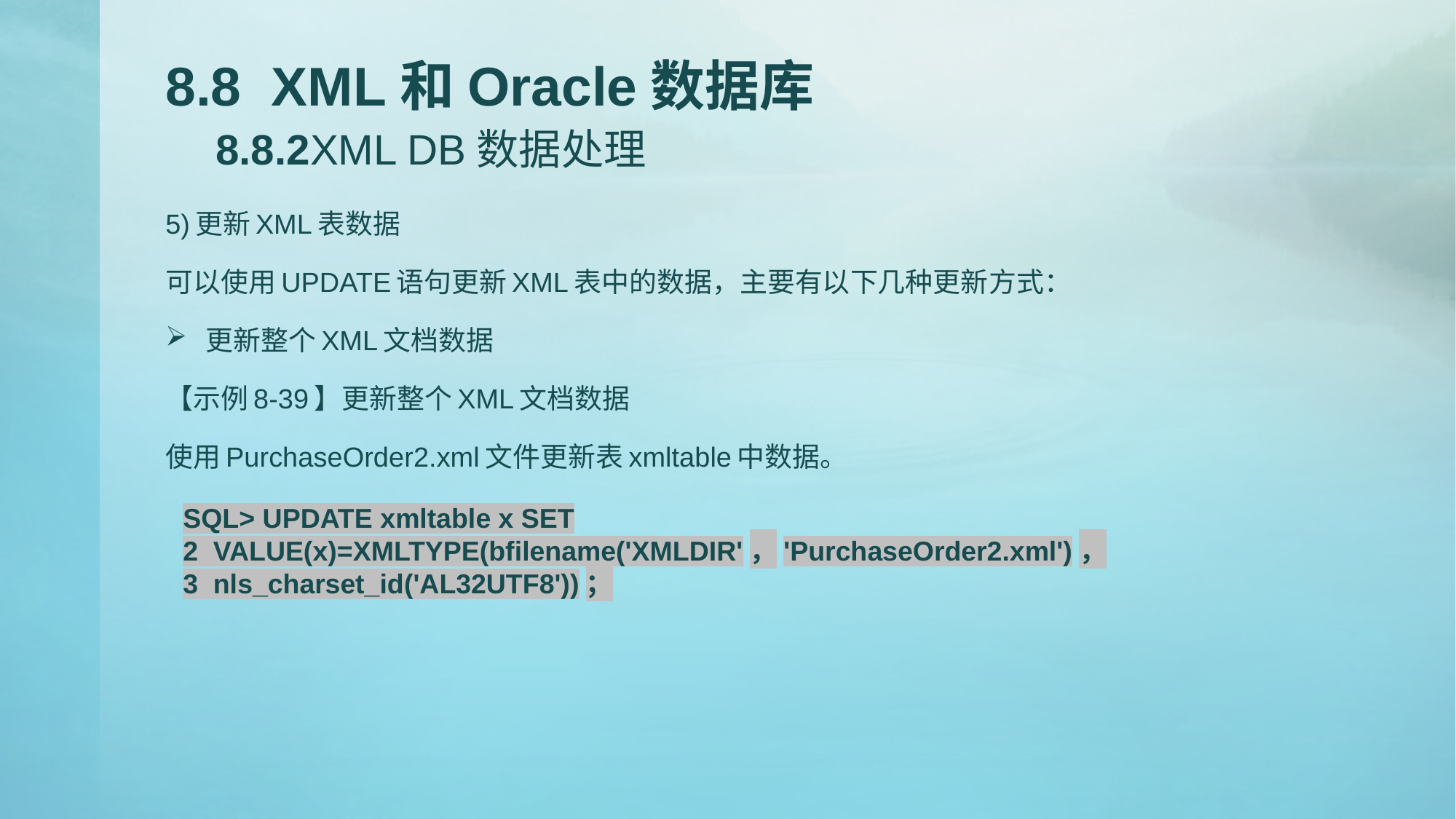

# 8.8  XML和Oracle数据库 8.8.2XML DB数据处理
5)更新XML表数据
可以使用UPDATE语句更新XML表中的数据，主要有以下几种更新方式：
更新整个XML文档数据
【示例8-39】更新整个XML文档数据
使用PurchaseOrder2.xml文件更新表xmltable中数据。
SQL> UPDATE xmltable x SET
2  VALUE(x)=XMLTYPE(bfilename('XMLDIR'，'PurchaseOrder2.xml')，
3  nls_charset_id('AL32UTF8'))；